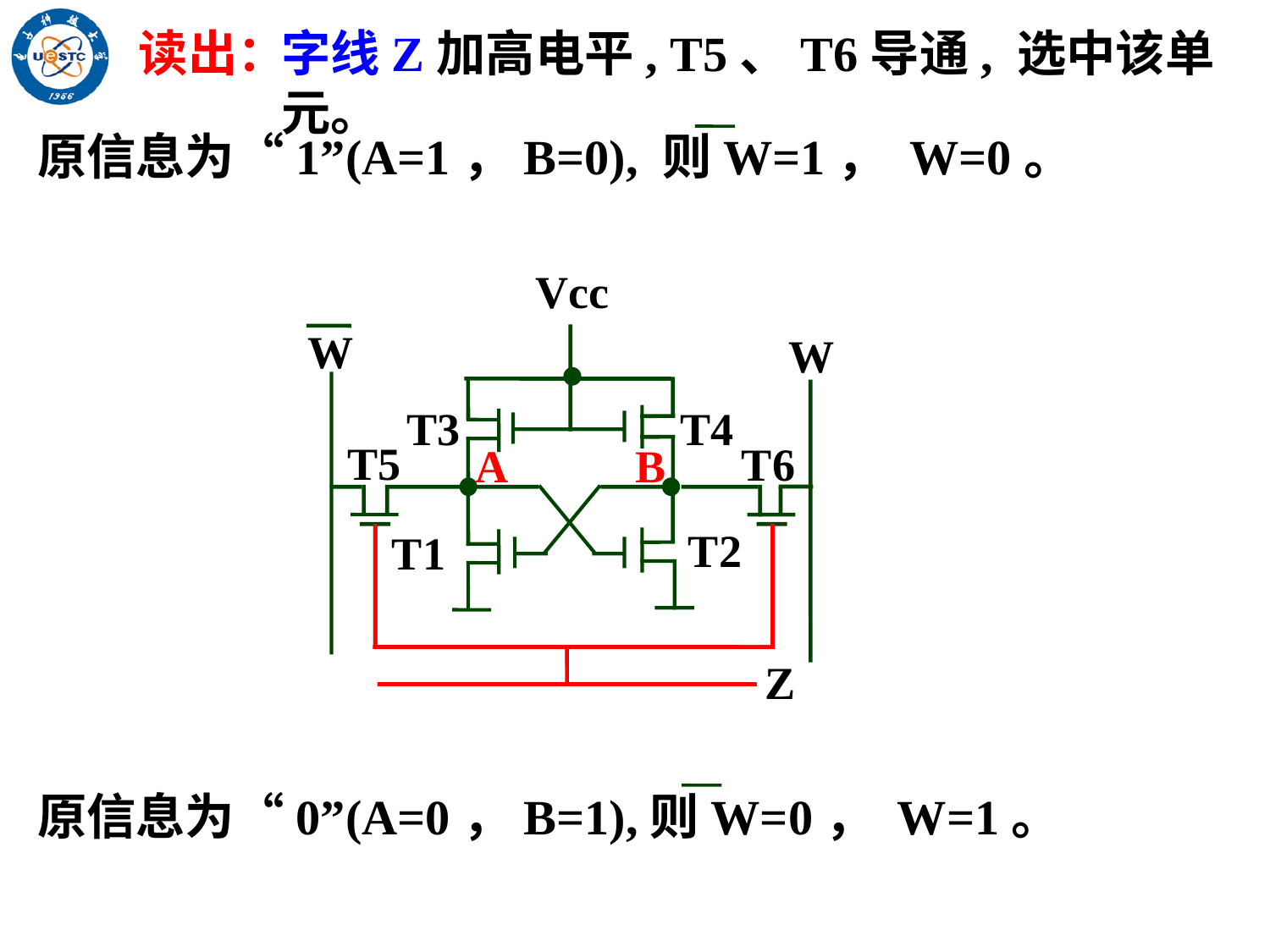

读出：
字线Z加高电平, T5、T6导通, 选中该单元。
原信息为“1”(A=1，B=0), 则W=1， W=0。

Vcc
W

W

T3
T4

T5

T6

T2
T1

Z

A
B

原信息为“0”(A=0，B=1),则W=0， W=1。